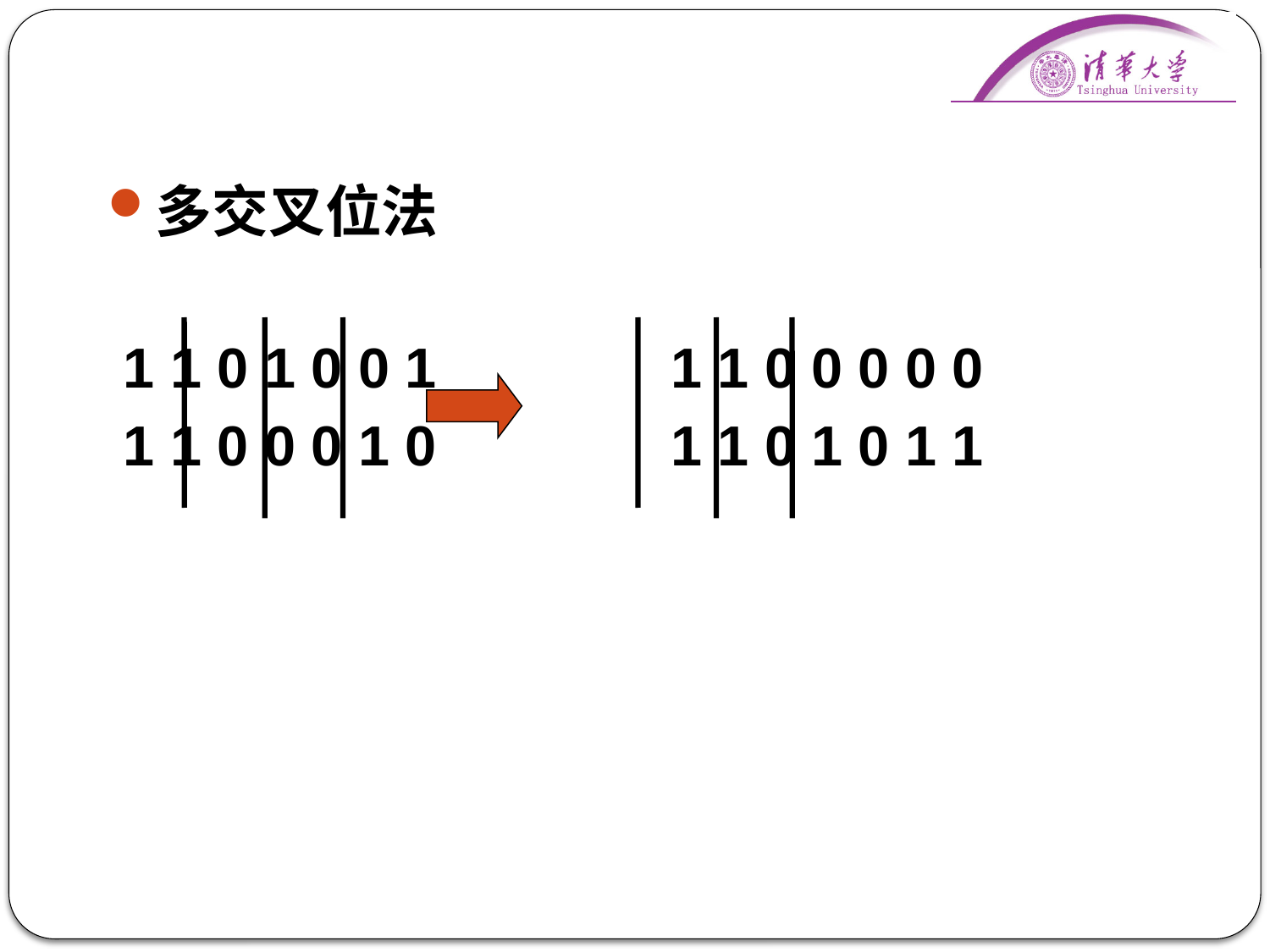

多交叉位法

 1 1 0 1 0 0 1               1 1 0 0 0 0 0
 1 1 0 0 0 1 0               1 1 0 1 0 1 1